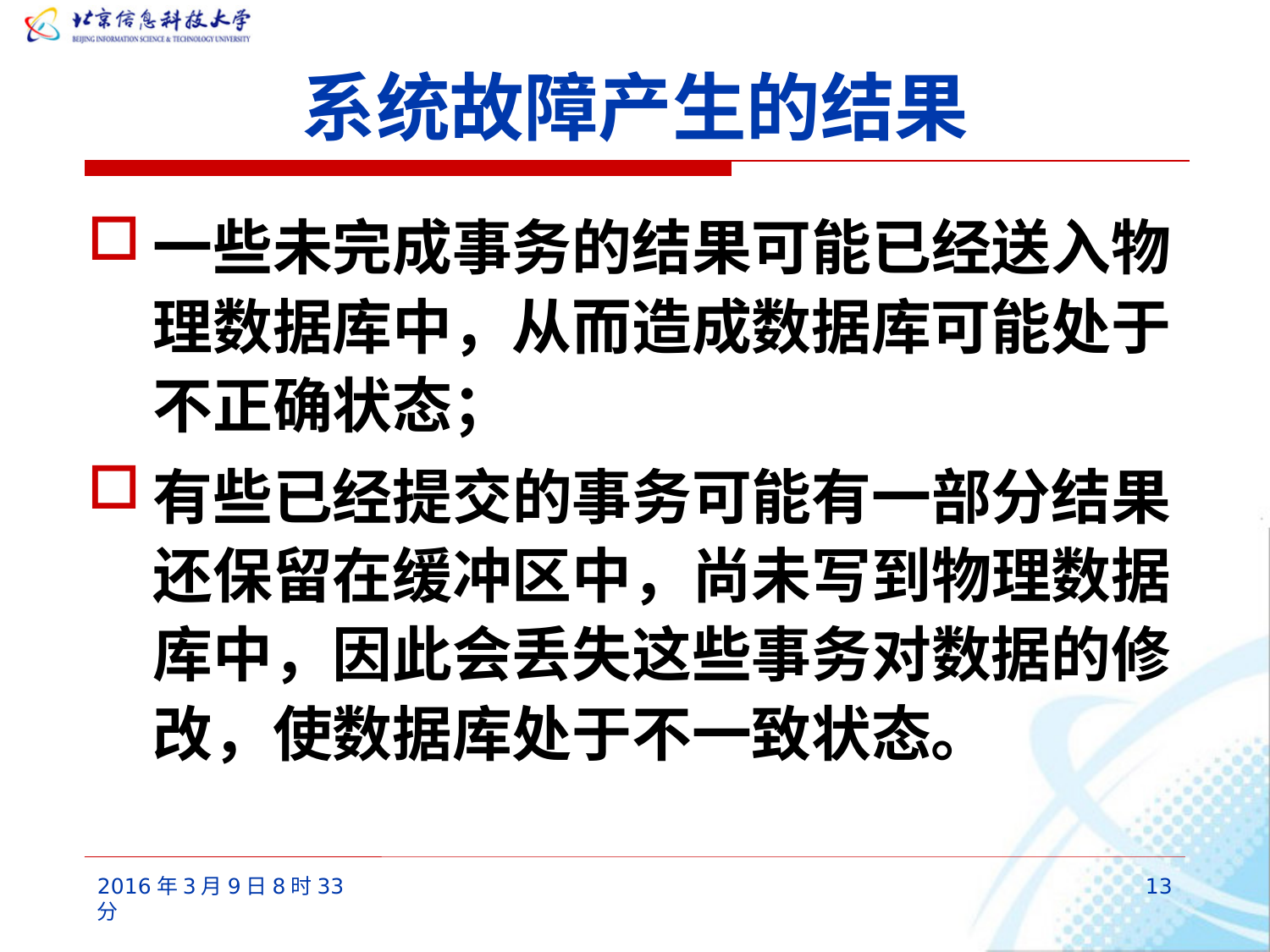

# 系统故障产生的结果
一些未完成事务的结果可能已经送入物理数据库中，从而造成数据库可能处于不正确状态；
有些已经提交的事务可能有一部分结果还保留在缓冲区中，尚未写到物理数据库中，因此会丢失这些事务对数据的修改，使数据库处于不一致状态。
2016年3月9日8时33分
13